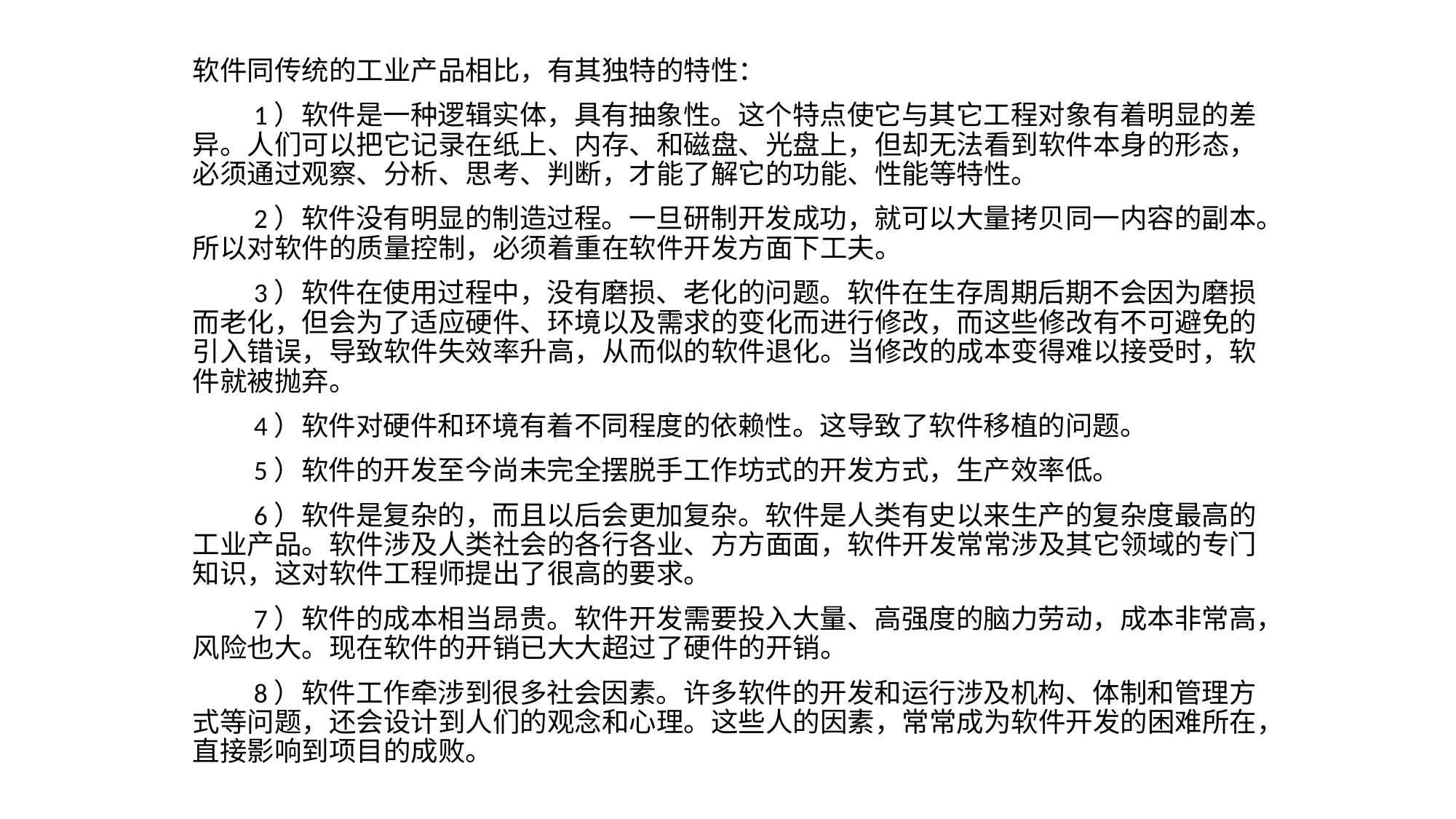

软件同传统的工业产品相比，有其独特的特性：
　　1）软件是一种逻辑实体，具有抽象性。这个特点使它与其它工程对象有着明显的差异。人们可以把它记录在纸上、内存、和磁盘、光盘上，但却无法看到软件本身的形态，必须通过观察、分析、思考、判断，才能了解它的功能、性能等特性。
　　2）软件没有明显的制造过程。一旦研制开发成功，就可以大量拷贝同一内容的副本。所以对软件的质量控制，必须着重在软件开发方面下工夫。
　　3）软件在使用过程中，没有磨损、老化的问题。软件在生存周期后期不会因为磨损而老化，但会为了适应硬件、环境以及需求的变化而进行修改，而这些修改有不可避免的引入错误，导致软件失效率升高，从而似的软件退化。当修改的成本变得难以接受时，软件就被抛弃。
　　4）软件对硬件和环境有着不同程度的依赖性。这导致了软件移植的问题。
　　5）软件的开发至今尚未完全摆脱手工作坊式的开发方式，生产效率低。
　　6）软件是复杂的，而且以后会更加复杂。软件是人类有史以来生产的复杂度最高的工业产品。软件涉及人类社会的各行各业、方方面面，软件开发常常涉及其它领域的专门知识，这对软件工程师提出了很高的要求。
　　7）软件的成本相当昂贵。软件开发需要投入大量、高强度的脑力劳动，成本非常高，风险也大。现在软件的开销已大大超过了硬件的开销。
　　8）软件工作牵涉到很多社会因素。许多软件的开发和运行涉及机构、体制和管理方式等问题，还会设计到人们的观念和心理。这些人的因素，常常成为软件开发的困难所在，直接影响到项目的成败。